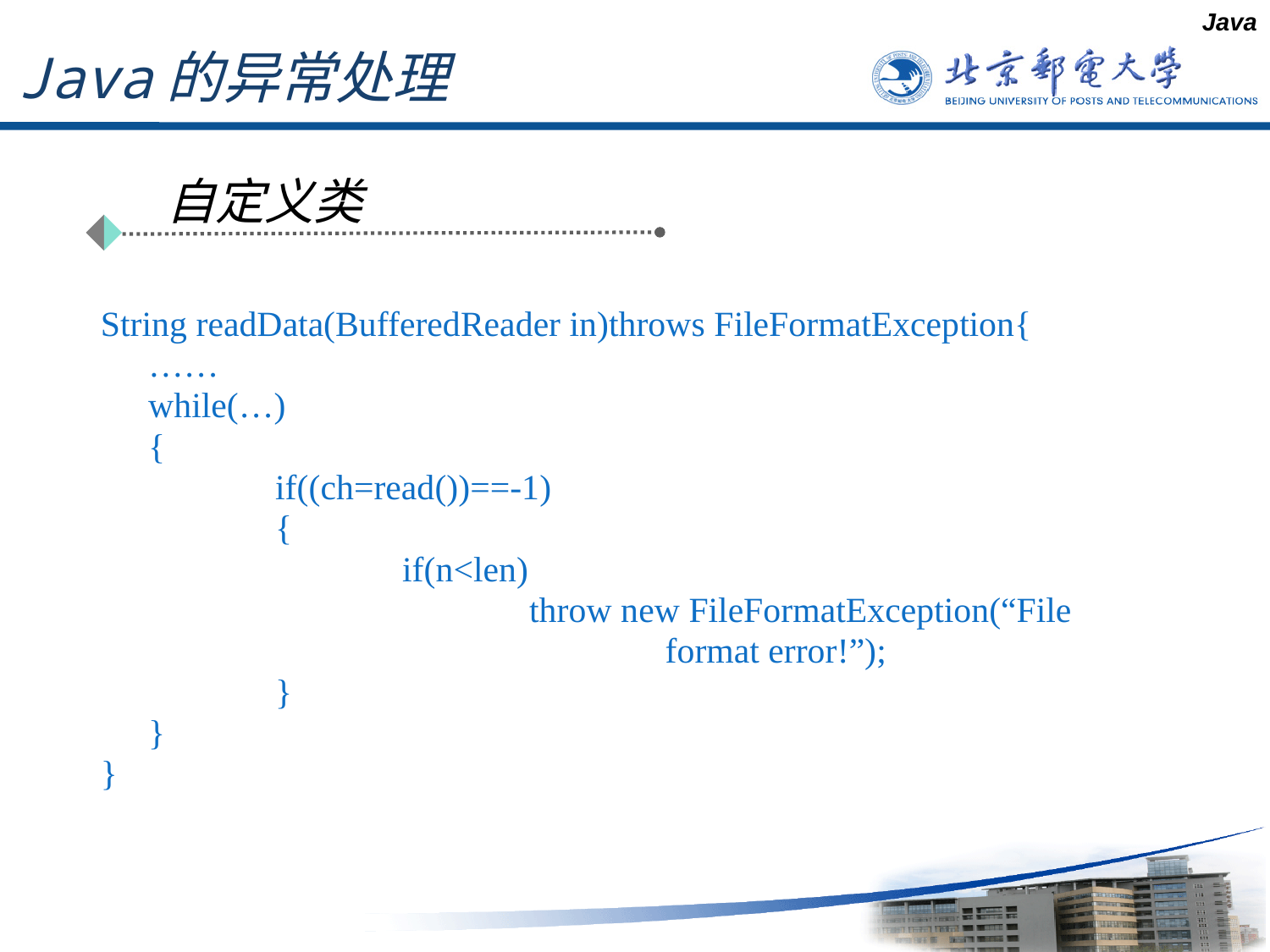

Java
# Java的异常处理

自定义类

String readData(BufferedReader in)throws FileFormatException{
	……
	while(…)
	{
		if((ch=read())==-1)
		{
			if(n<len)
				throw new FileFormatException(“File
					 format error!”);
		}
	}
}